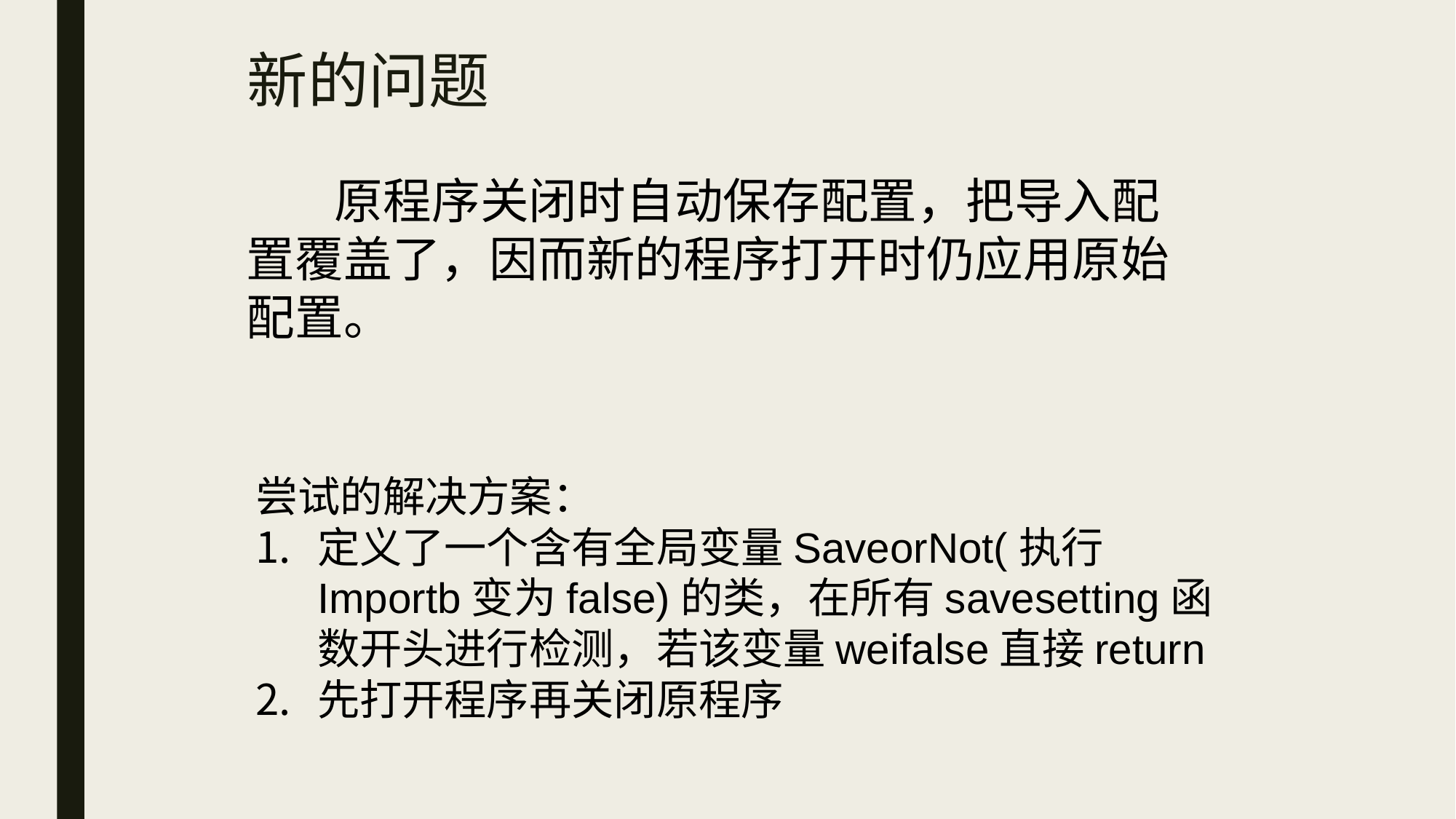

# 新的问题
       原程序关闭时自动保存配置，把导入配置覆盖了，因而新的程序打开时仍应用原始配置。
尝试的解决方案：
定义了一个含有全局变量SaveorNot(执行Importb变为false)的类，在所有savesetting函数开头进行检测，若该变量weifalse直接return
先打开程序再关闭原程序